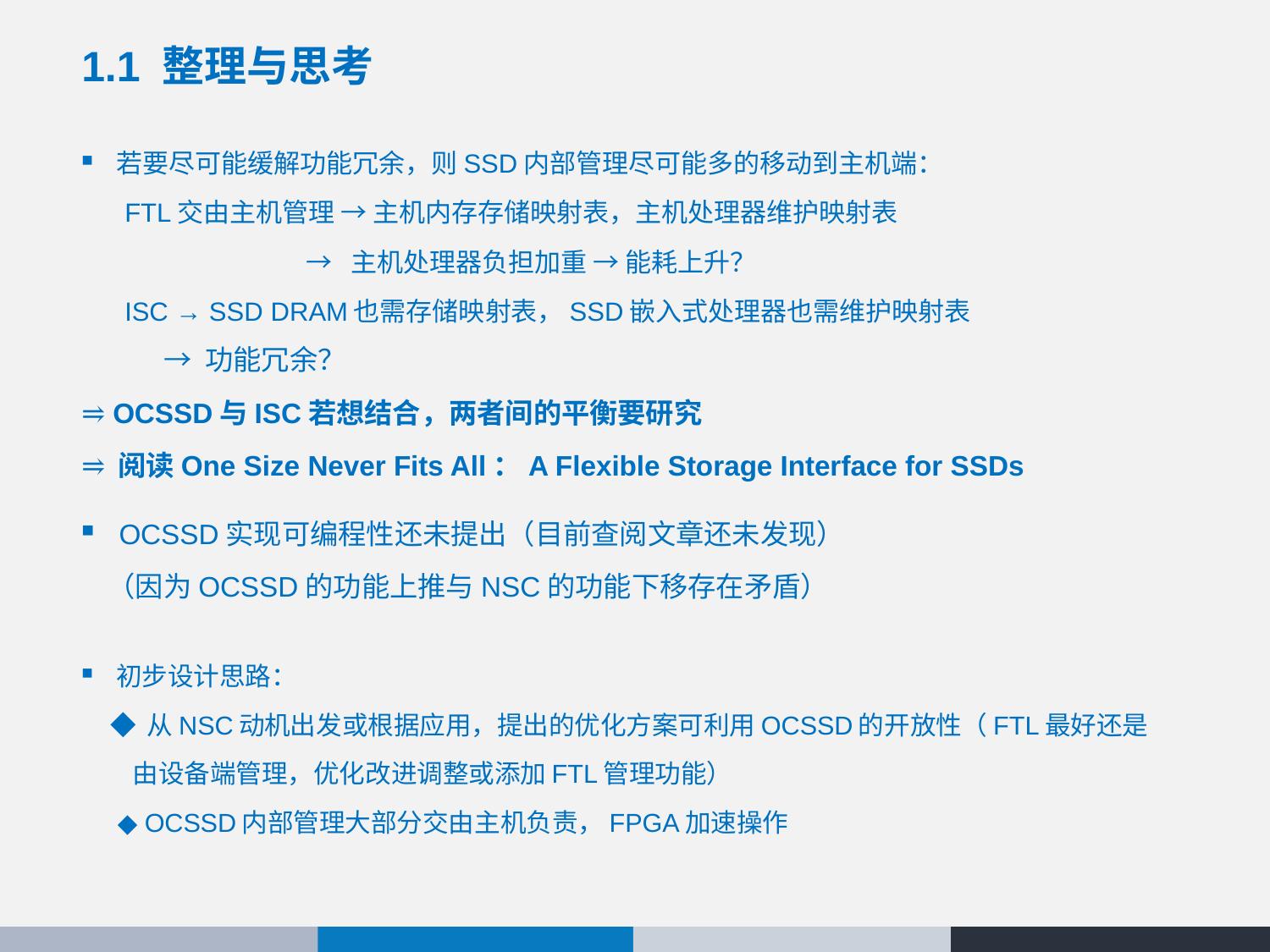

# 1.1 整理与思考

若要尽可能缓解功能冗余，则SSD内部管理尽可能多的移动到主机端：
      FTL交由主机管理 → 主机内存存储映射表，主机处理器维护映射表
                                      →  主机处理器负担加重 → 能耗上升？
      ISC → SSD DRAM也需存储映射表，SSD嵌入式处理器也需维护映射表

             → 功能冗余？
⥤ OCSSD与ISC若想结合，两者间的平衡要研究
⥤ 阅读One Size Never Fits All：A Flexible Storage Interface for SSDs

OCSSD实现可编程性还未提出（目前查阅文章还未发现）
   （因为OCSSD的功能上推与NSC的功能下移存在矛盾）

初步设计思路：
     ◆ 从NSC动机出发或根据应用，提出的优化方案可利用OCSSD的开放性（FTL最好还是
        由设备端管理，优化改进调整或添加FTL管理功能）
     ◆ OCSSD内部管理大部分交由主机负责，FPGA加速操作